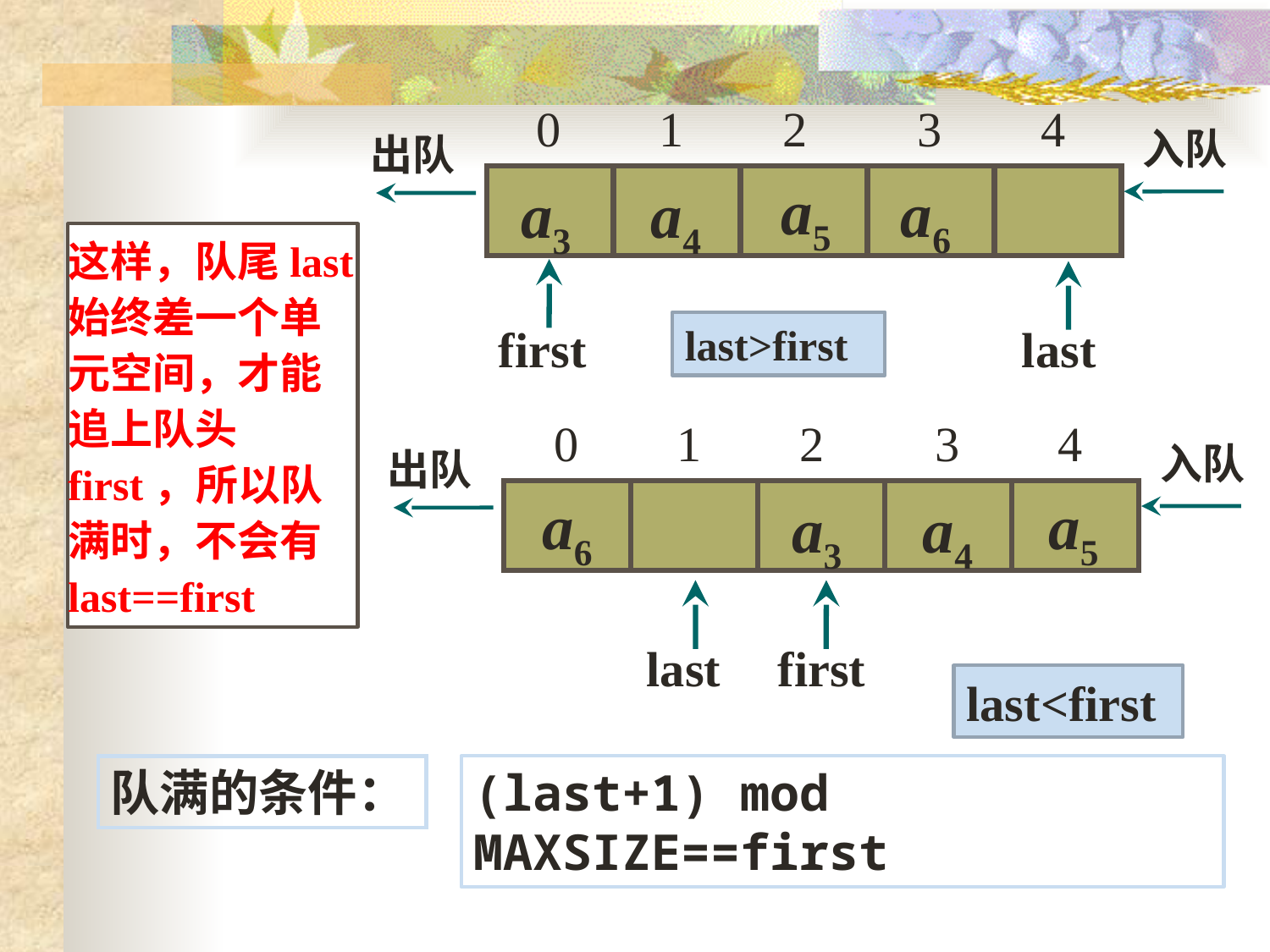

0        1        2         3        4
入队
出队
a5

a6
a3
a4

first

last
last>first
这样，队尾last始终差一个单元空间，才能追上队头first，所以队满时，不会有
last==first
0        1        2         3        4
入队
出队
a6
a5

a3
a4

last

first
last<first
队满的条件：
(last+1) mod MAXSIZE==first